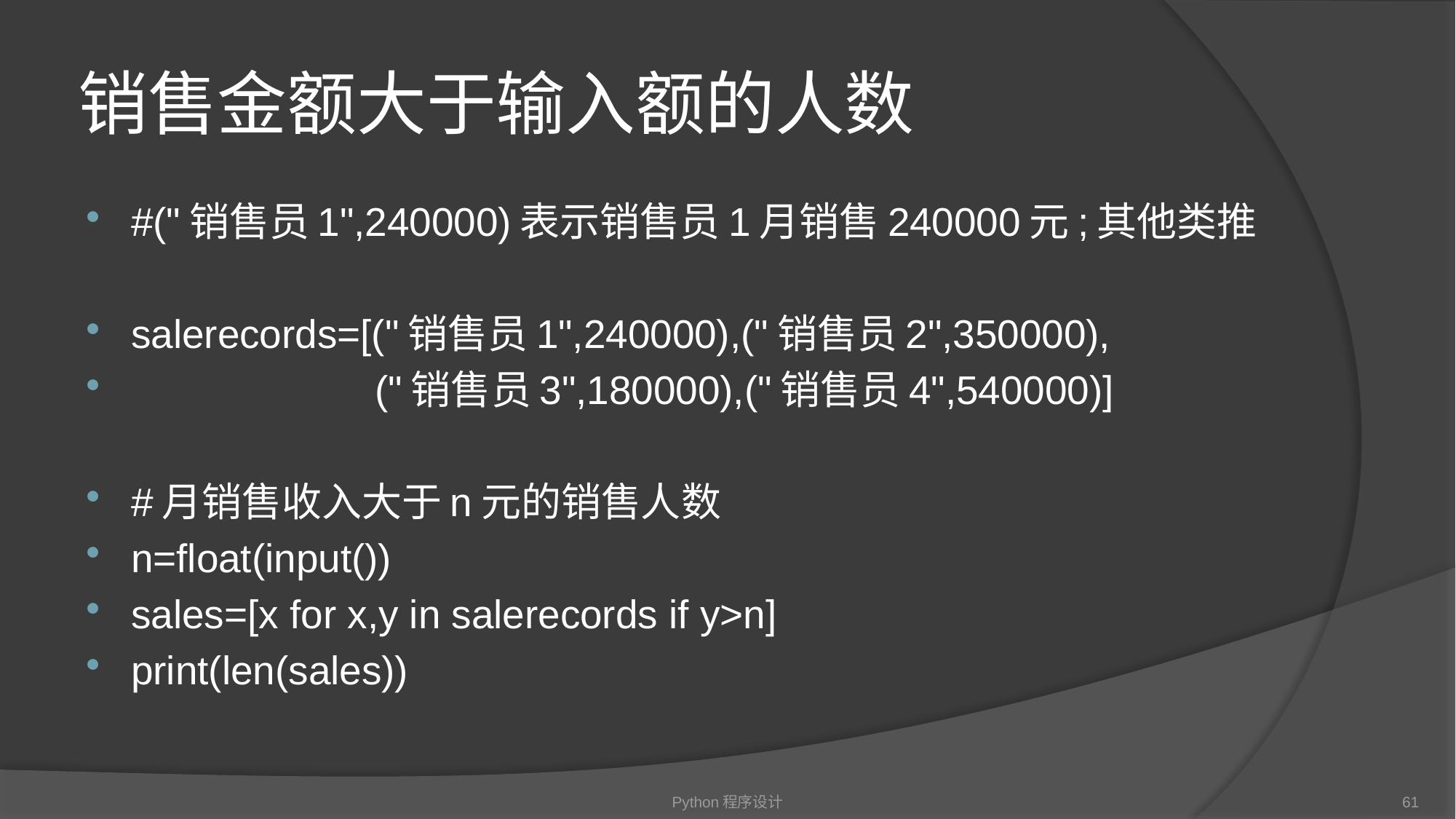

# 销售金额大于输入额的人数
#("销售员1",240000)表示销售员1月销售240000元;其他类推

salerecords=[("销售员1",240000),("销售员2",350000),
                      ("销售员3",180000),("销售员4",540000)]

#月销售收入大于n元的销售人数
n=float(input())
sales=[x for x,y in salerecords if y>n]
print(len(sales))

Python程序设计
61